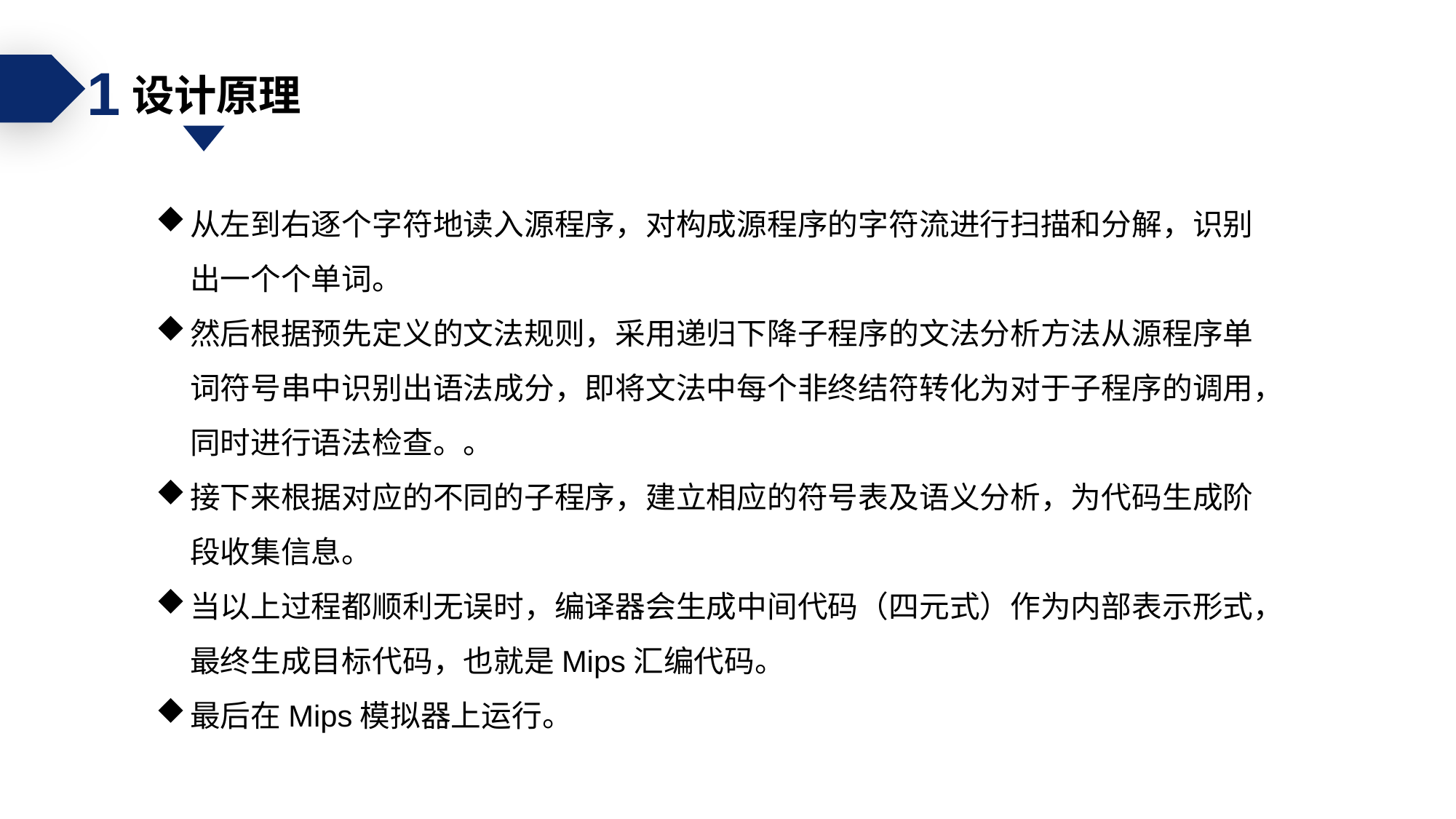

1
设计原理

从左到右逐个字符地读入源程序，对构成源程序的字符流进行扫描和分解，识别出一个个单词。
然后根据预先定义的文法规则，采用递归下降子程序的文法分析方法从源程序单词符号串中识别出语法成分，即将文法中每个非终结符转化为对于子程序的调用，同时进行语法检查。。
接下来根据对应的不同的子程序，建立相应的符号表及语义分析，为代码生成阶段收集信息。
当以上过程都顺利无误时，编译器会生成中间代码（四元式）作为内部表示形式，最终生成目标代码，也就是Mips汇编代码。
最后在Mips模拟器上运行。